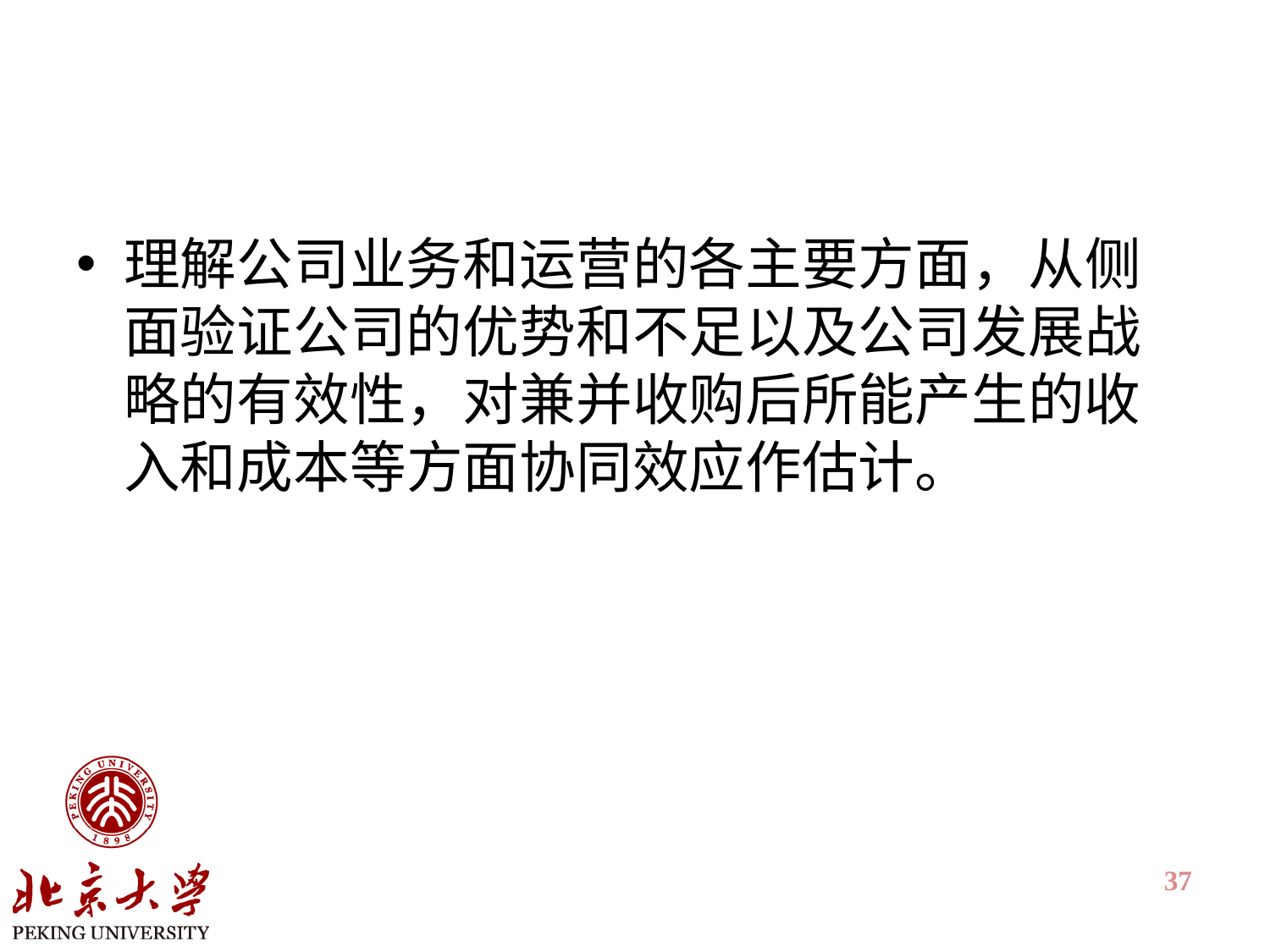

理解公司业务和运营的各主要方面，从侧面验证公司的优势和不足以及公司发展战略的有效性，对兼并收购后所能产生的收入和成本等方面协同效应作估计。
37